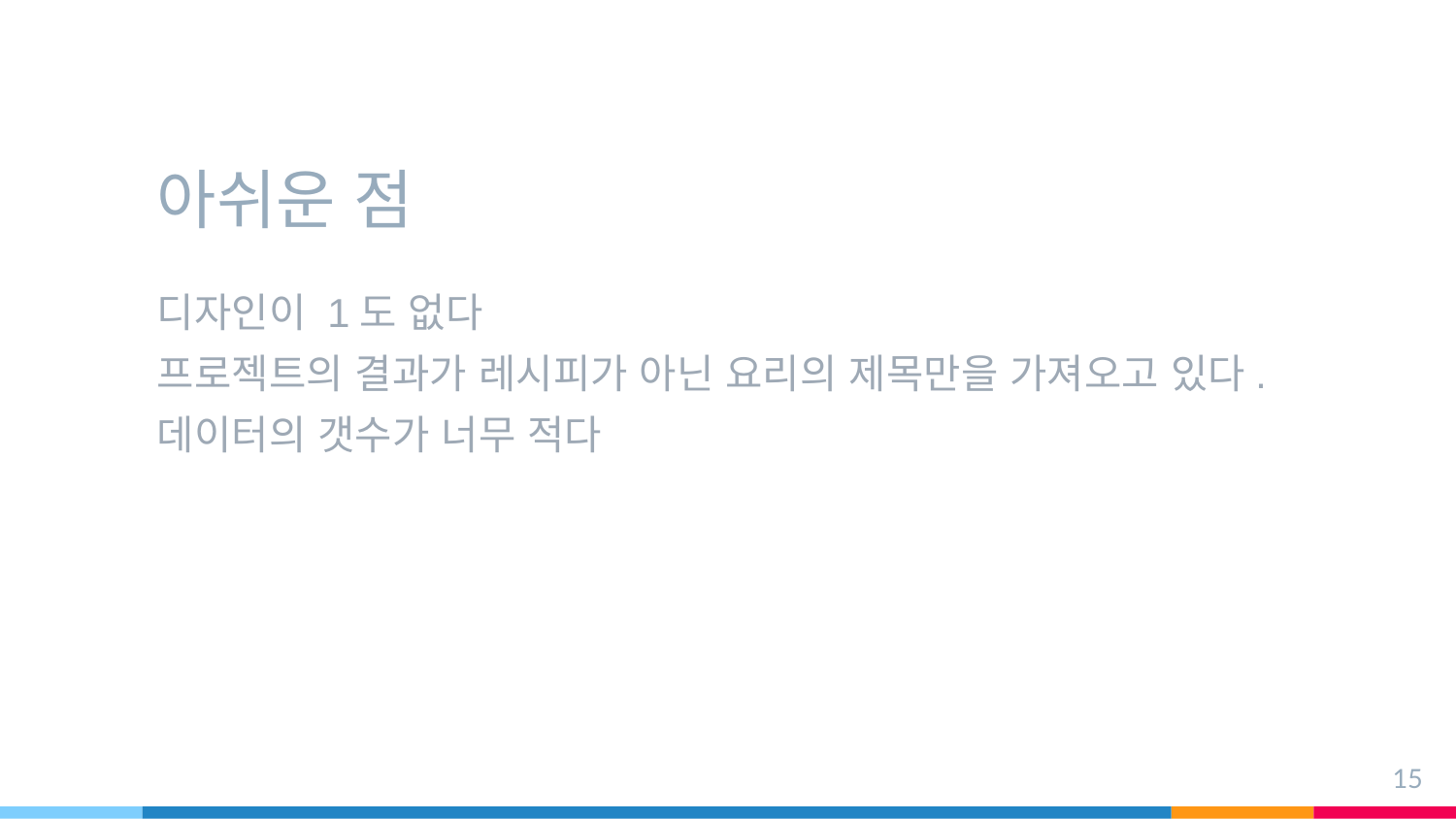

# 아쉬운 점
디자인이 1도 없다
프로젝트의 결과가 레시피가 아닌 요리의 제목만을 가져오고 있다.
데이터의 갯수가 너무 적다

15